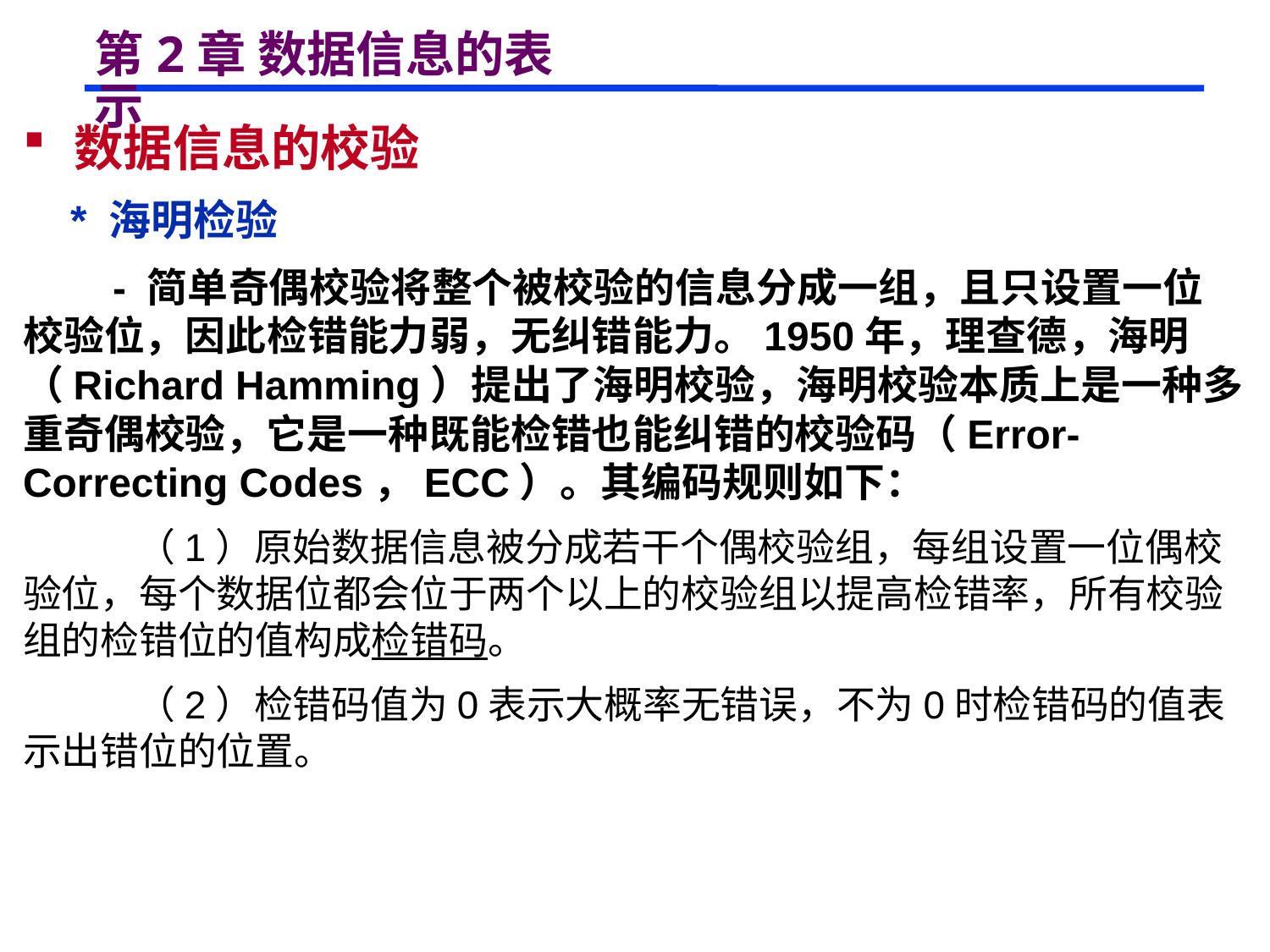

# 第2章 数据信息的表示
 数据信息的校验
    * 海明检验
        - 简单奇偶校验将整个被校验的信息分成一组，且只设置一位校验位，因此检错能力弱，无纠错能力。1950年，理查德，海明（Richard Hamming）提出了海明校验，海明校验本质上是一种多重奇偶校验，它是一种既能检错也能纠错的校验码（Error-Correcting Codes，ECC）。其编码规则如下：
            （1）原始数据信息被分成若干个偶校验组，每组设置一位偶校验位，每个数据位都会位于两个以上的校验组以提高检错率，所有校验组的检错位的值构成检错码。
            （2）检错码值为0表示大概率无错误，不为0时检错码的值表示出错位的位置。